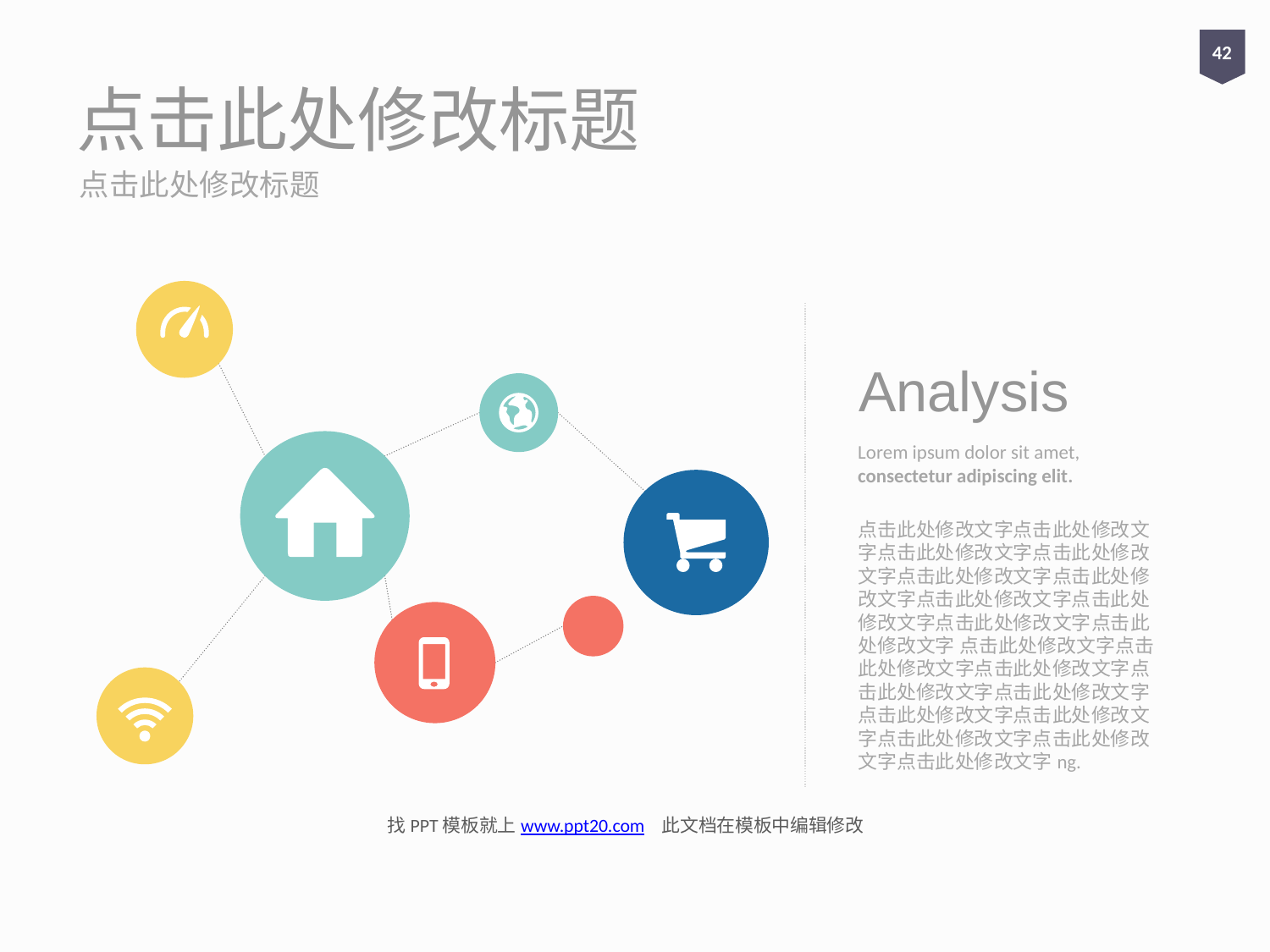

42
# 点击此处修改标题
点击此处修改标题

Analysis
Lorem ipsum dolor sit amet, consectetur adipiscing elit.

点击此处修改文字点击此处修改文字点击此处修改文字点击此处修改文字点击此处修改文字点击此处修改文字点击此处修改文字点击此处修改文字点击此处修改文字点击此处修改文字 点击此处修改文字点击此处修改文字点击此处修改文字点击此处修改文字点击此处修改文字点击此处修改文字点击此处修改文字点击此处修改文字点击此处修改文字点击此处修改文字ng.